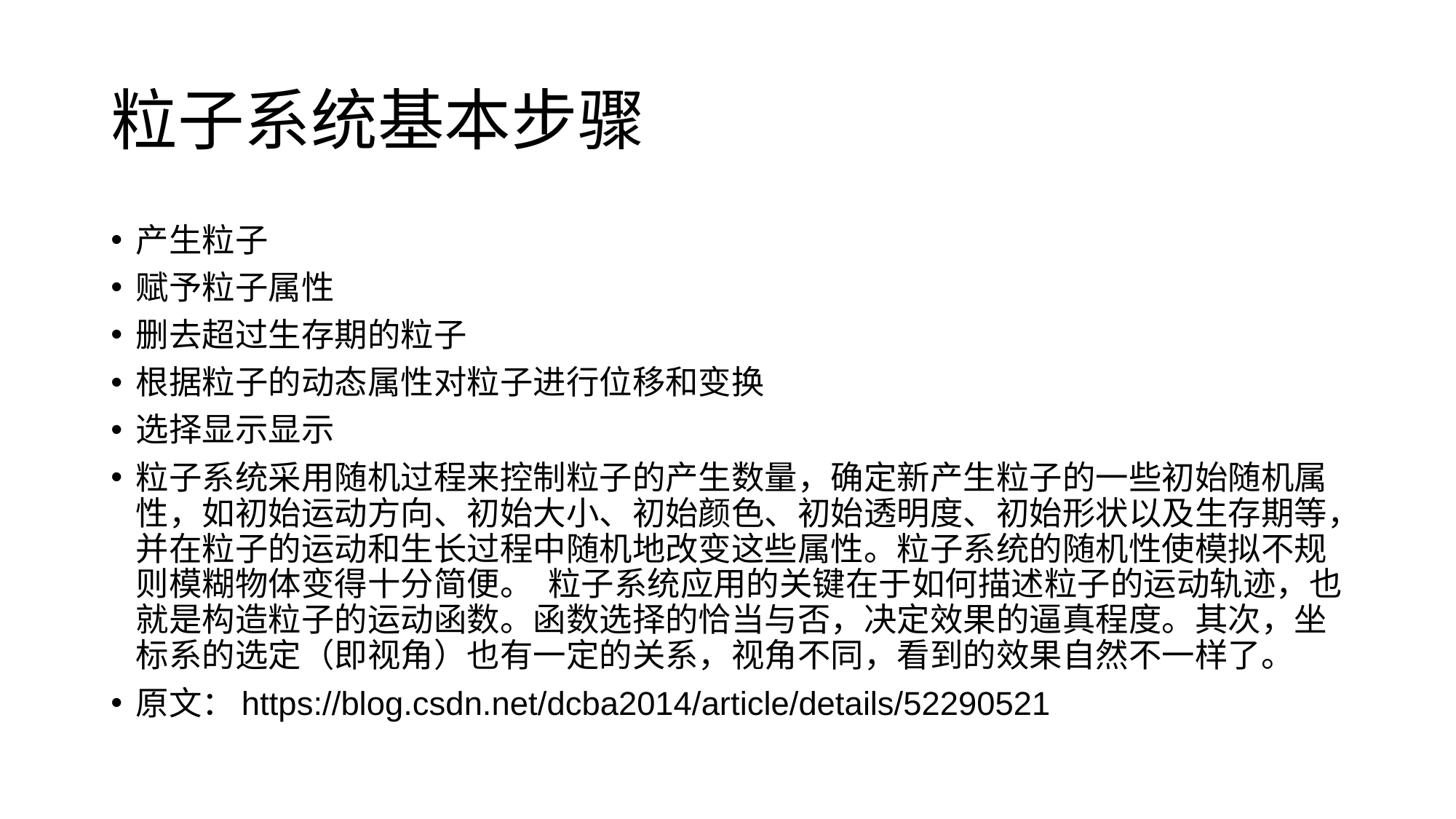

# 粒子系统基本步骤
产生粒子
赋予粒子属性
删去超过生存期的粒子
根据粒子的动态属性对粒子进行位移和变换
选择显示显示
粒子系统采用随机过程来控制粒子的产生数量，确定新产生粒子的一些初始随机属性，如初始运动方向、初始大小、初始颜色、初始透明度、初始形状以及生存期等，并在粒子的运动和生长过程中随机地改变这些属性。粒子系统的随机性使模拟不规则模糊物体变得十分简便。  粒子系统应用的关键在于如何描述粒子的运动轨迹，也就是构造粒子的运动函数。函数选择的恰当与否，决定效果的逼真程度。其次，坐标系的选定（即视角）也有一定的关系，视角不同，看到的效果自然不一样了。
原文：https://blog.csdn.net/dcba2014/article/details/52290521